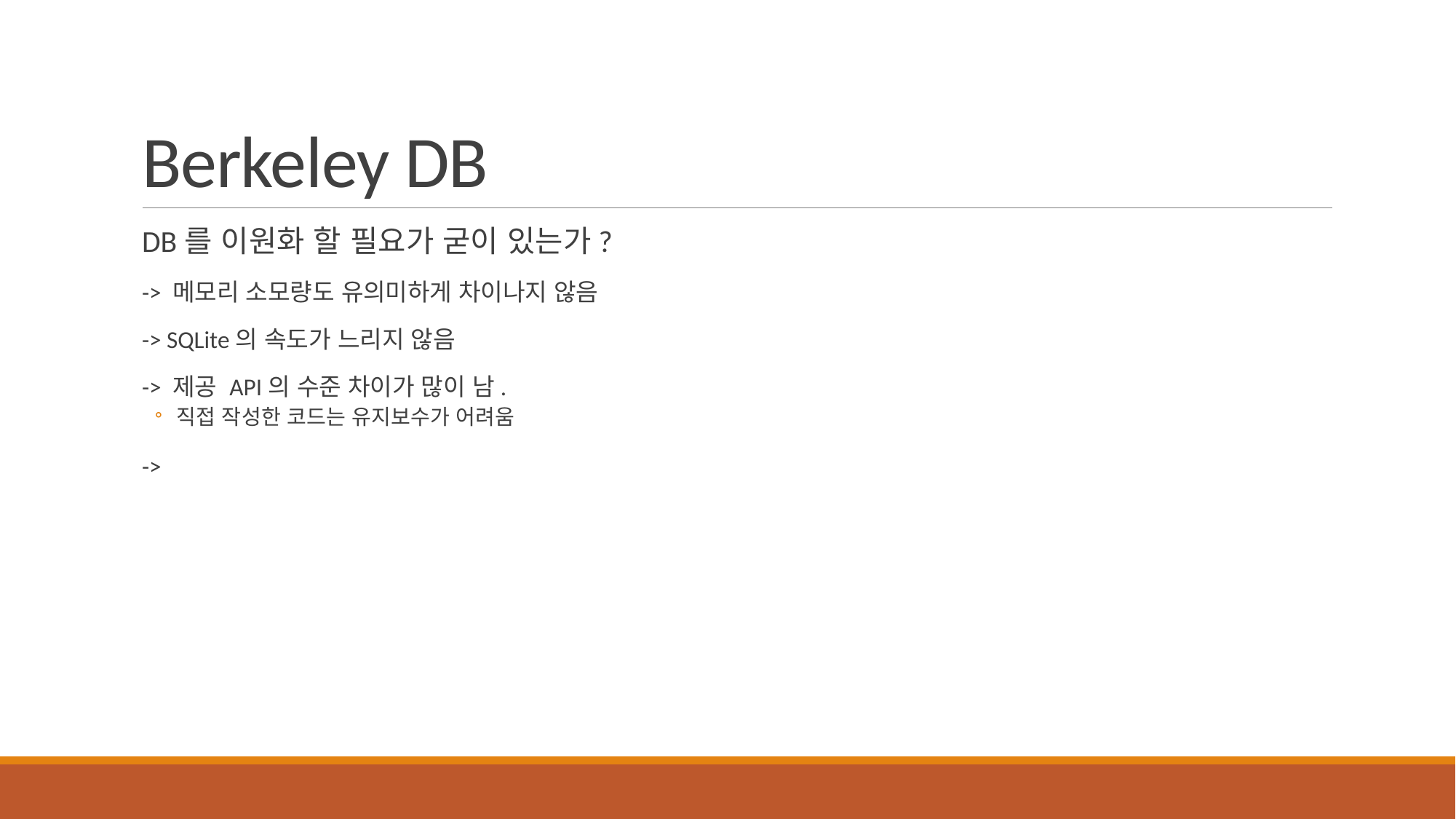

# Berkeley DB
DB를 이원화 할 필요가 굳이 있는가?
-> 메모리 소모량도 유의미하게 차이나지 않음
-> SQLite의 속도가 느리지 않음
-> 제공 API의 수준 차이가 많이 남.
직접 작성한 코드는 유지보수가 어려움
->